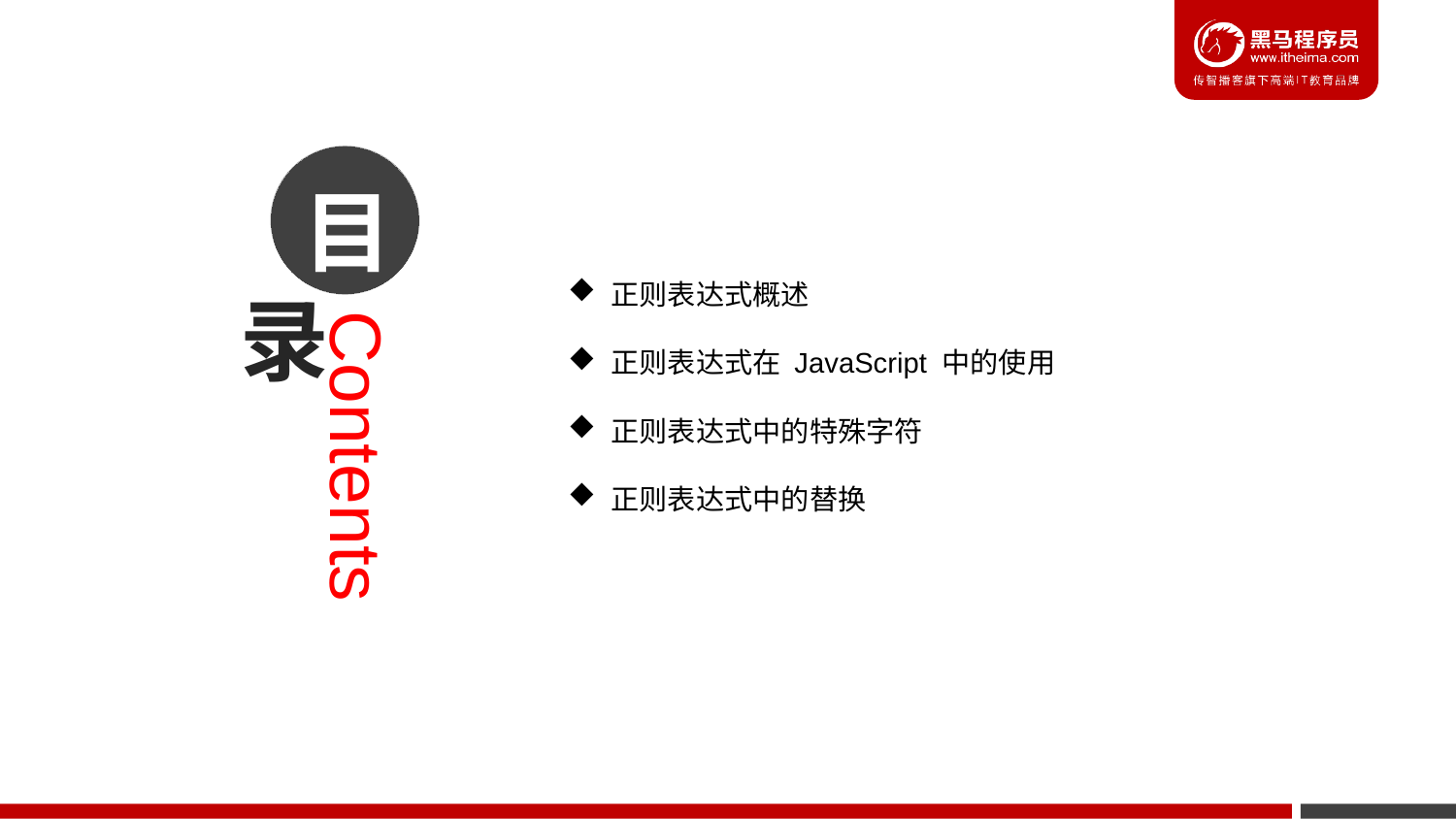

正则表达式概述
正则表达式在 JavaScript 中的使用
正则表达式中的特殊字符
正则表达式中的替换